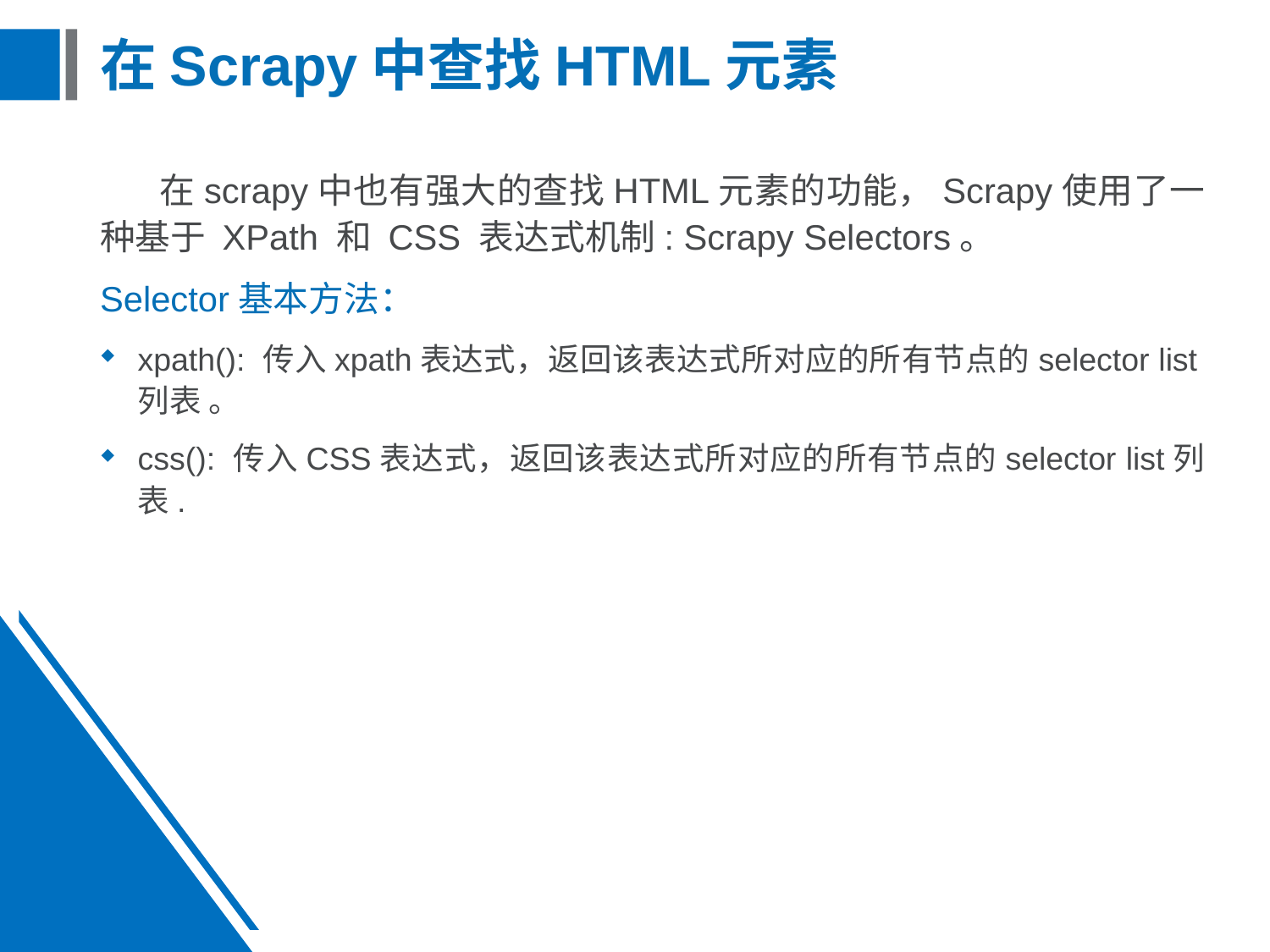

# 在Scrapy中查找HTML元素
      在scrapy中也有强大的查找HTML元素的功能，Scrapy使用了一种基于 XPath 和 CSS 表达式机制: Scrapy Selectors。
Selector基本方法：
xpath(): 传入xpath表达式，返回该表达式所对应的所有节点的selector list列表 。
css(): 传入CSS表达式，返回该表达式所对应的所有节点的selector list列表.